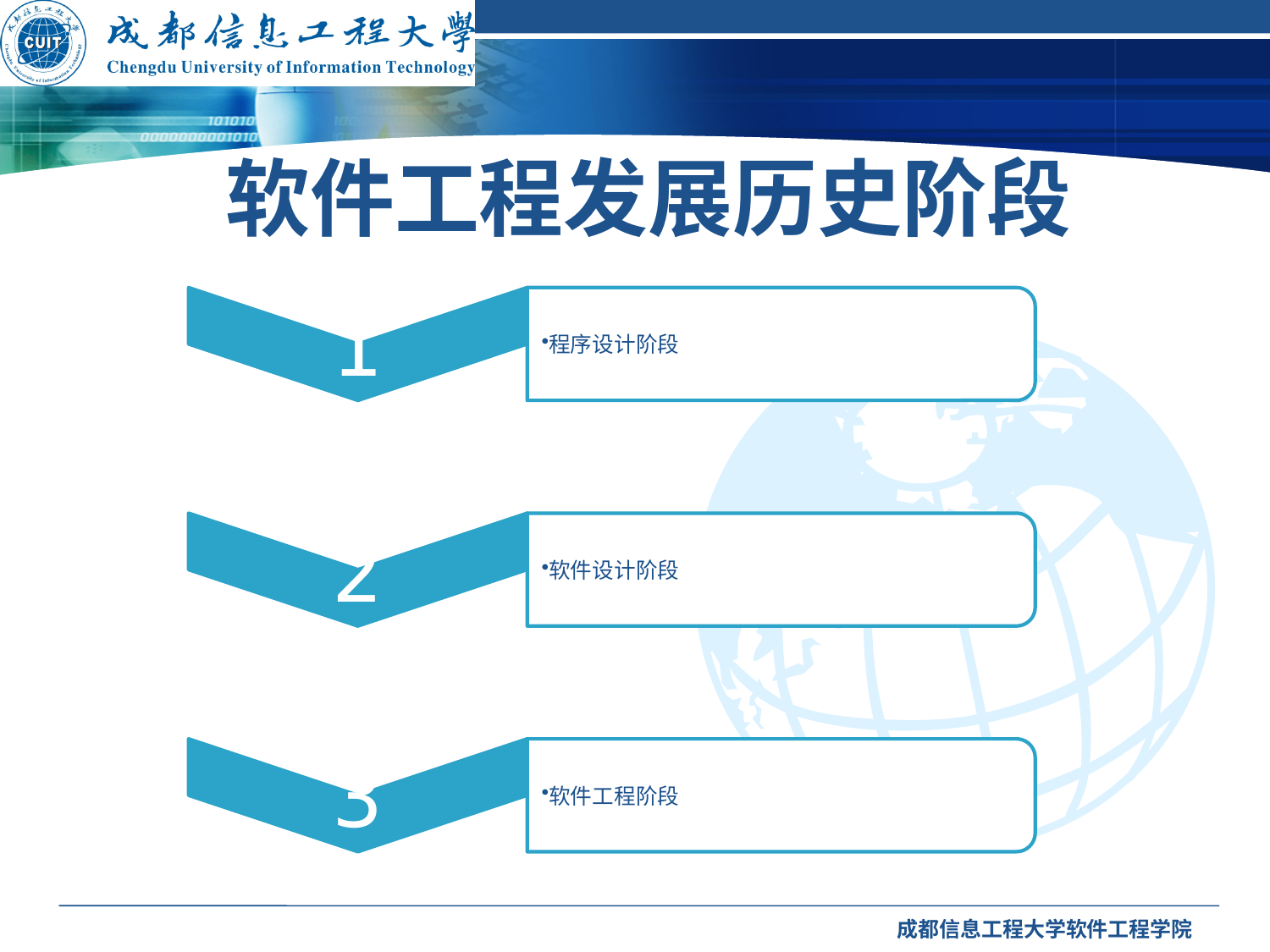

软件工程发展历史阶段
1
程序设计阶段
2
软件设计阶段
3
软件工程阶段